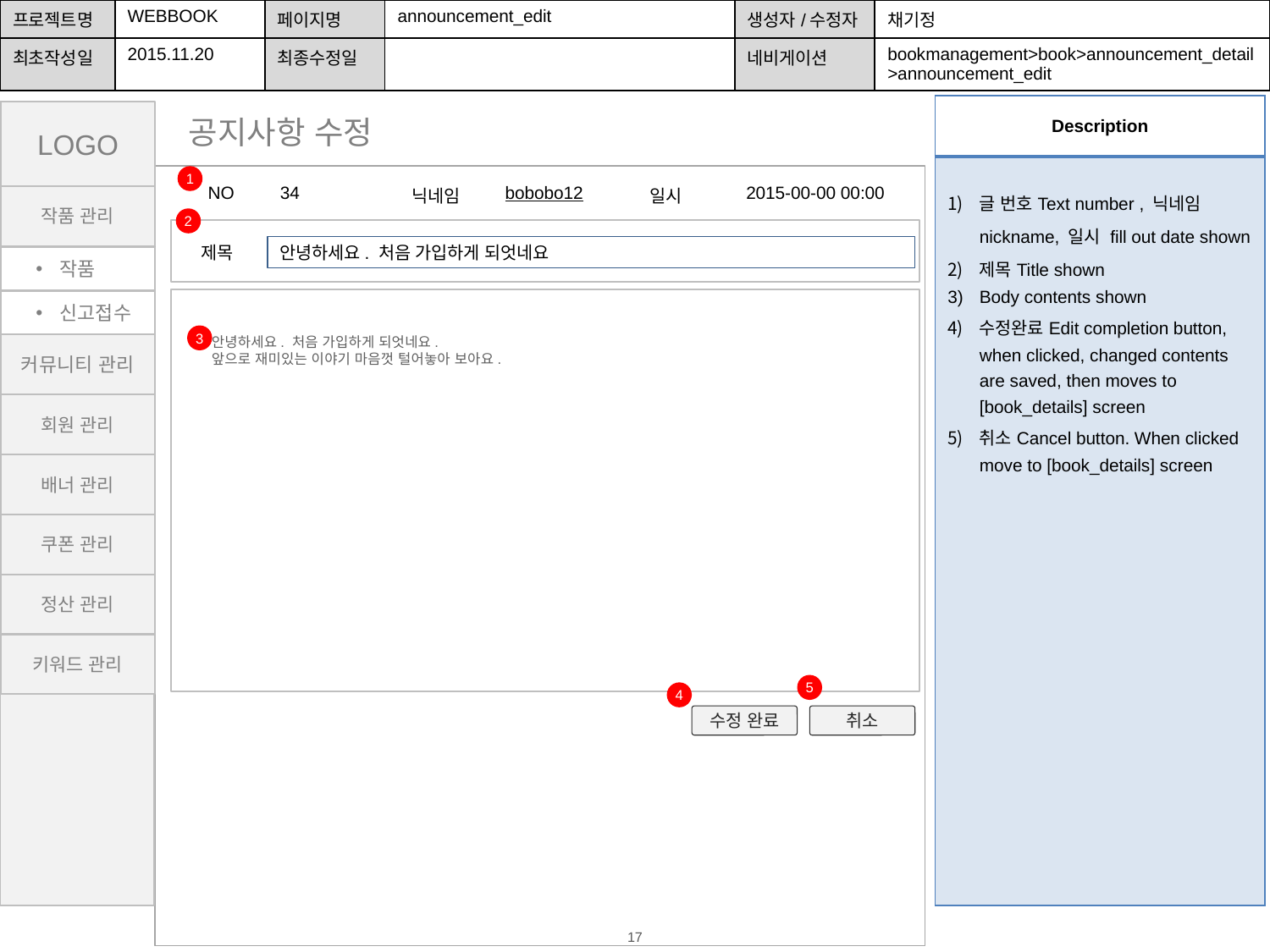

| 프로젝트명 | WEBBOOK | 페이지명 | announcement\_edit | 생성자/수정자 | 채기정 |
| --- | --- | --- | --- | --- | --- |
| 최초작성일 | 2015.11.20 | 최종수정일 |  | 네비게이션 | bookmanagement>book>announcement\_detail>announcement\_edit |
| Description |
| --- |
| 글 번호Text number , 닉네임nickname, 일시 fill out date shown 제목Title shown Body contents shown 수정완료Edit completion button, when clicked, changed contents are saved, then moves to [book\_details] screen 취소Cancel button. When clicked move to [book\_details] screen |

LOGO
공지사항 수정

1
| NO | 34 | 닉네임 | bobobo12 | 일시 | 2015-00-00 00:00 |
| --- | --- | --- | --- | --- | --- |
작품 관리
2

제목
안녕하세요. 처음 가입하게 되엇네요

작품

신고접수
3
안녕하세요. 처음 가입하게 되엇네요.
앞으로 재미있는 이야기 마음껏 털어놓아 보아요.
커뮤니티 관리
회원 관리
배너 관리
쿠폰 관리
정산 관리
키워드 관리
5
4
수정 완료
취소